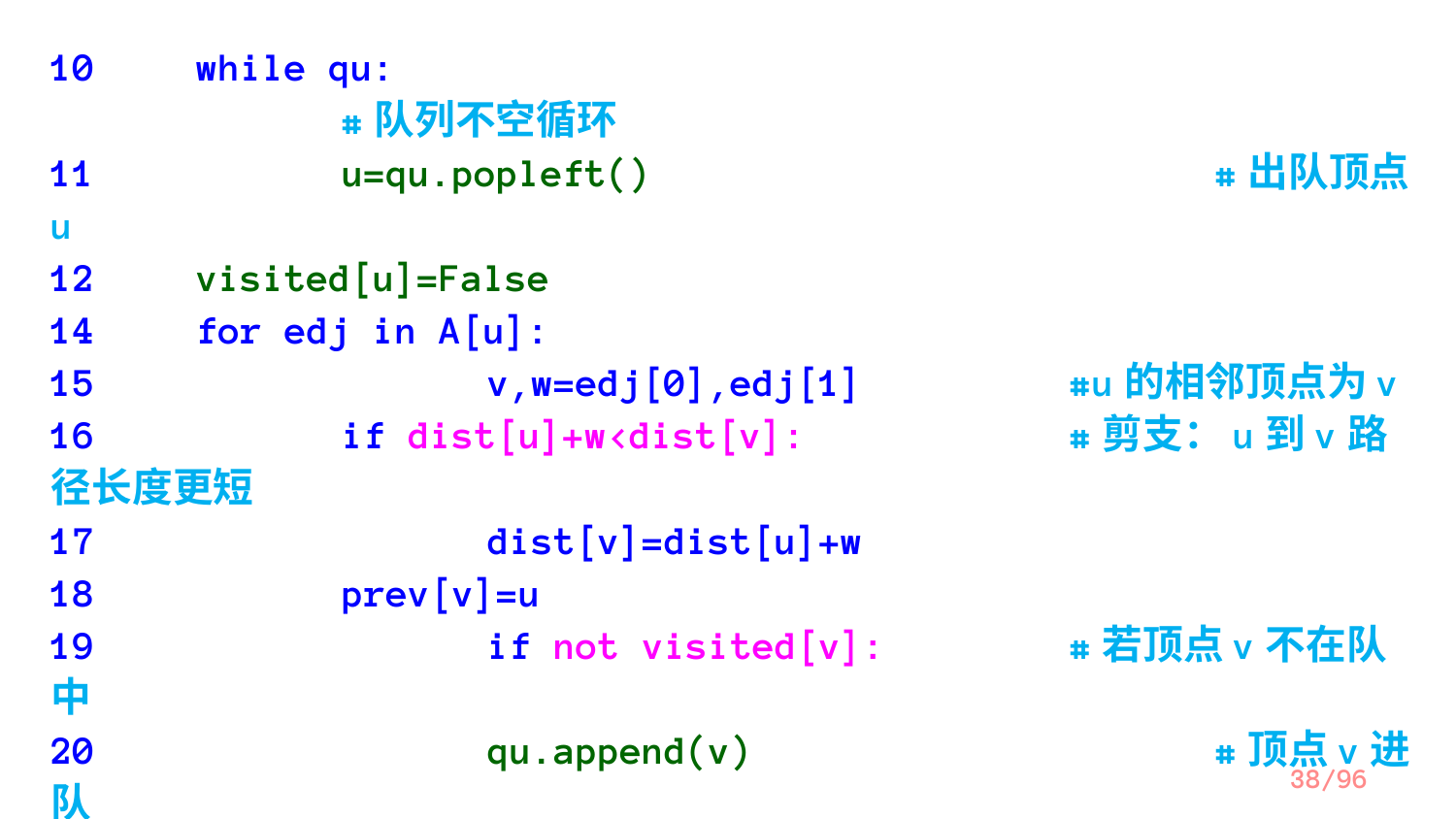

10  	while qu:									#队列不空循环
11   		u=qu.popleft()		        	#出队顶点u
12    	visited[u]=False
14    	for edj in A[u]:
15     		v,w=edj[0],edj[1]	      	#u的相邻顶点为v
16      	if dist[u]+w<dist[v]:		#剪支：u到v路径长度更短
17       		dist[v]=dist[u]+w
18         	prev[v]=u
19        		if not visited[v]:    	#若顶点v不在队中
20          		qu.append(v)				#顶点v进队
21           	visited[v]=True
38/96